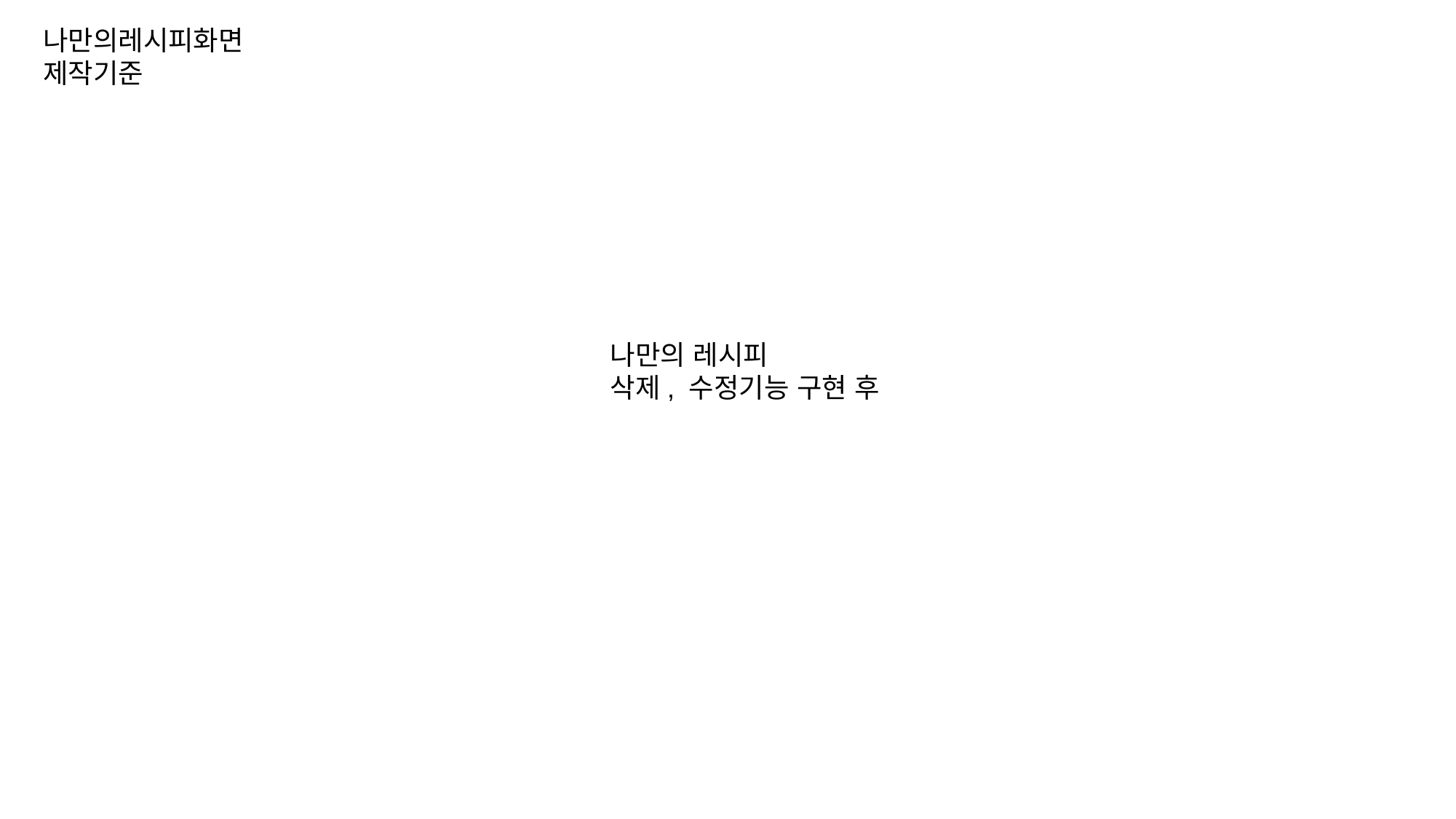

나만의레시피화면
제작기준
나만의 레시피
삭제, 수정기능 구현 후